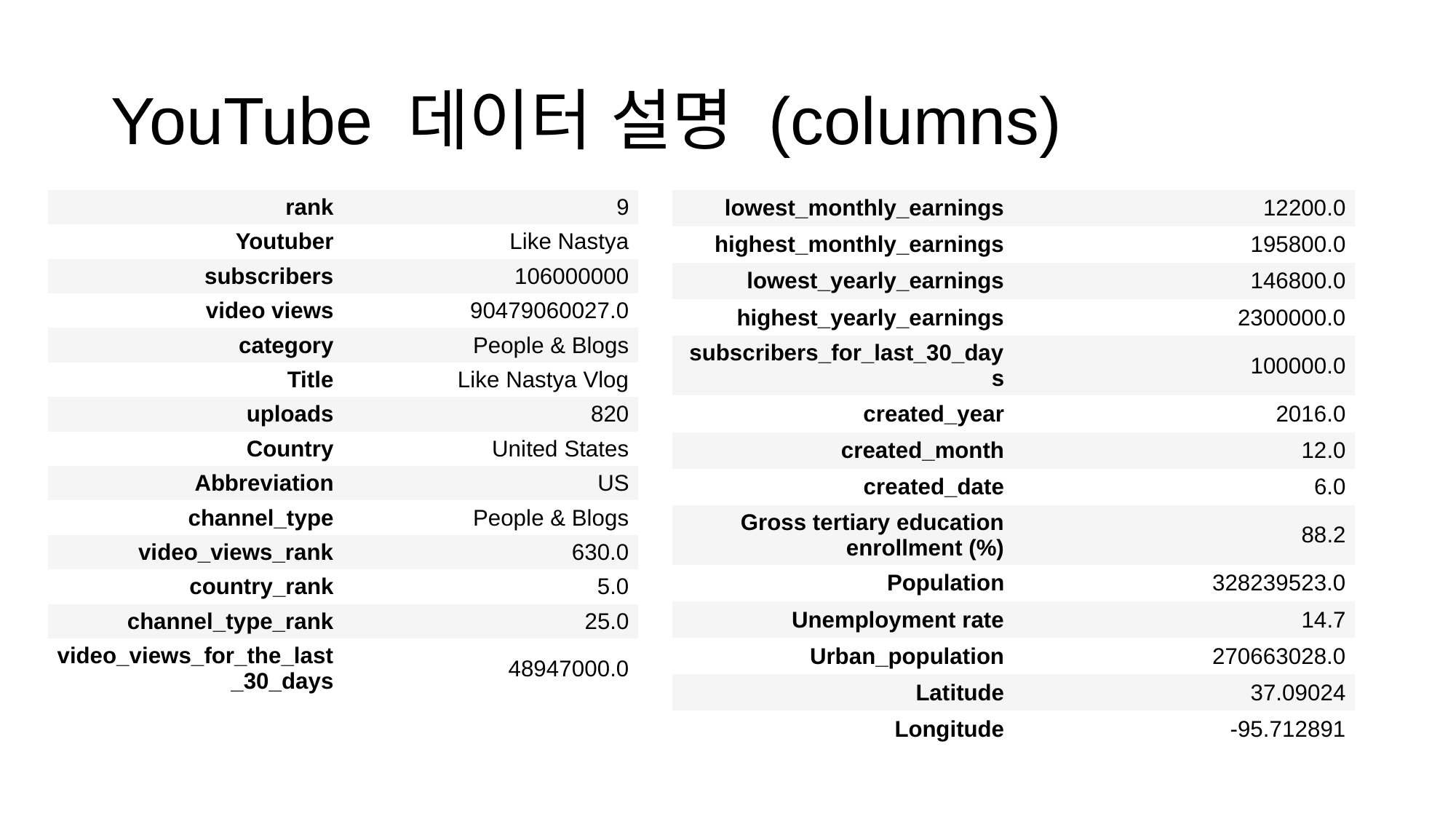

# YouTube 데이터 설명 (columns)
| rank | 9 |
| --- | --- |
| Youtuber | Like Nastya |
| subscribers | 106000000 |
| video views | 90479060027.0 |
| category | People & Blogs |
| Title | Like Nastya Vlog |
| uploads | 820 |
| Country | United States |
| Abbreviation | US |
| channel\_type | People & Blogs |
| video\_views\_rank | 630.0 |
| country\_rank | 5.0 |
| channel\_type\_rank | 25.0 |
| video\_views\_for\_the\_last\_30\_days | 48947000.0 |
| lowest\_monthly\_earnings | 12200.0 |
| --- | --- |
| highest\_monthly\_earnings | 195800.0 |
| lowest\_yearly\_earnings | 146800.0 |
| highest\_yearly\_earnings | 2300000.0 |
| subscribers\_for\_last\_30\_days | 100000.0 |
| created\_year | 2016.0 |
| created\_month | 12.0 |
| created\_date | 6.0 |
| Gross tertiary education enrollment (%) | 88.2 |
| Population | 328239523.0 |
| Unemployment rate | 14.7 |
| Urban\_population | 270663028.0 |
| Latitude | 37.09024 |
| Longitude | -95.712891 |